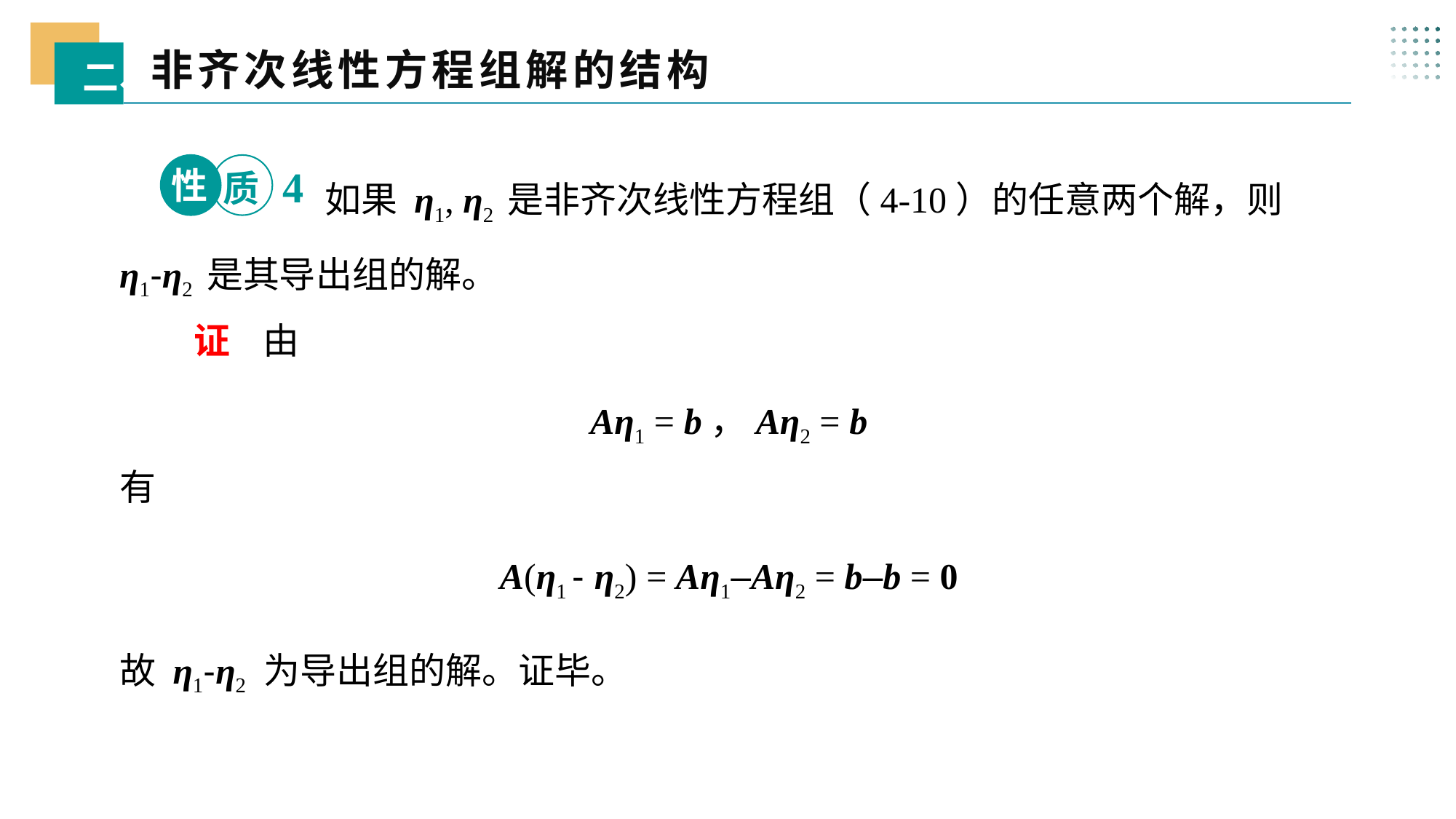

非齐次线性方程组解的结构
二、
                        如果 η1, η2 是非齐次线性方程组（4-10）的任意两个解，则
η1-η2 是其导出组的解。

性

4
质
        证    由
Aη1 = b，Aη2 = b
有
A(η1 - η2) = Aη1–Aη2 = b–b = 0
故 η1-η2 为导出组的解。证毕。